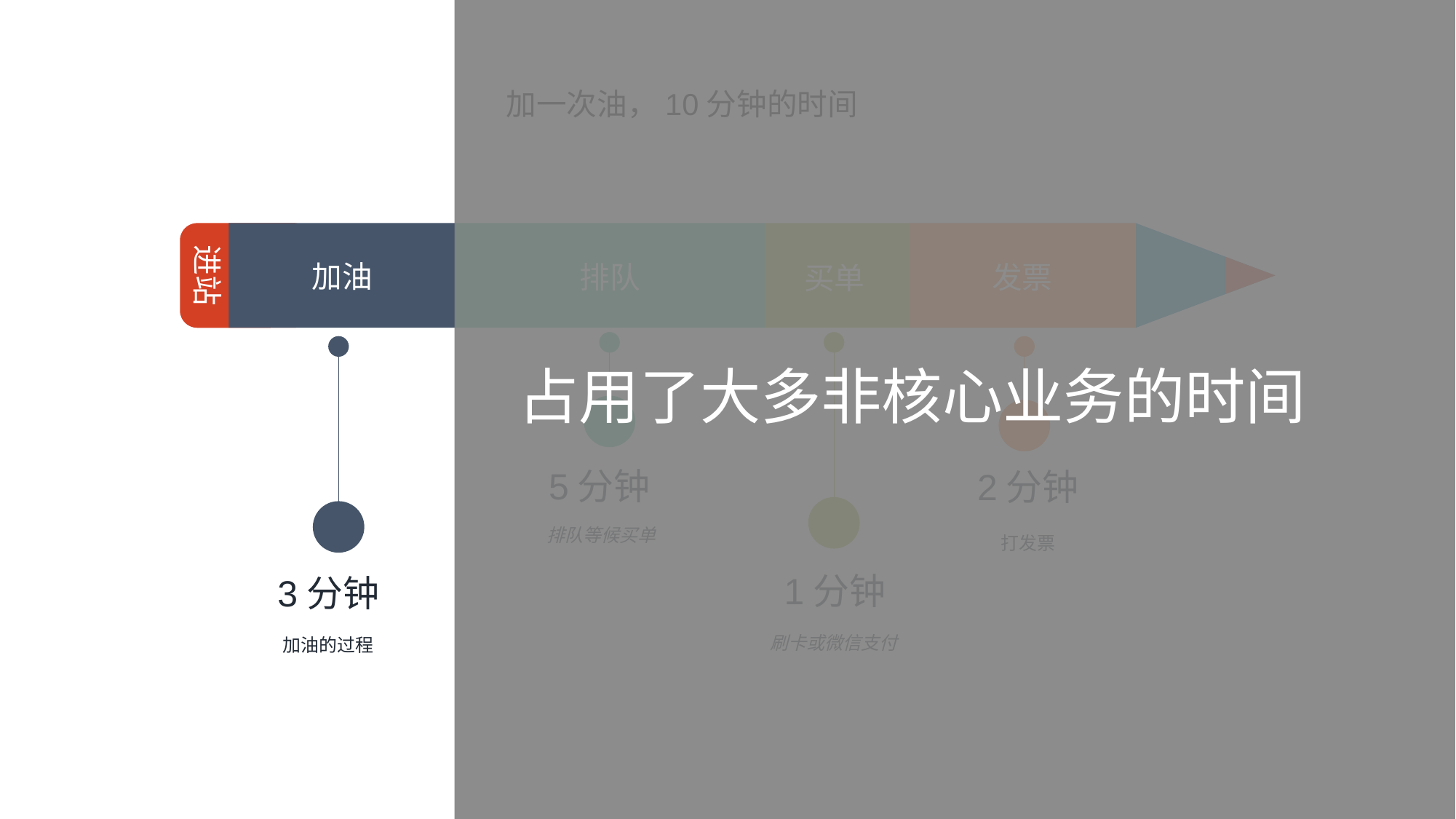

占用了大多非核心业务的时间
加一次油，10分钟的时间

进站
加油
排队
发票
买单

排队等候买单
5分钟

1分钟
刷卡或微信支付

2分钟

打发票
3分钟
加油的过程